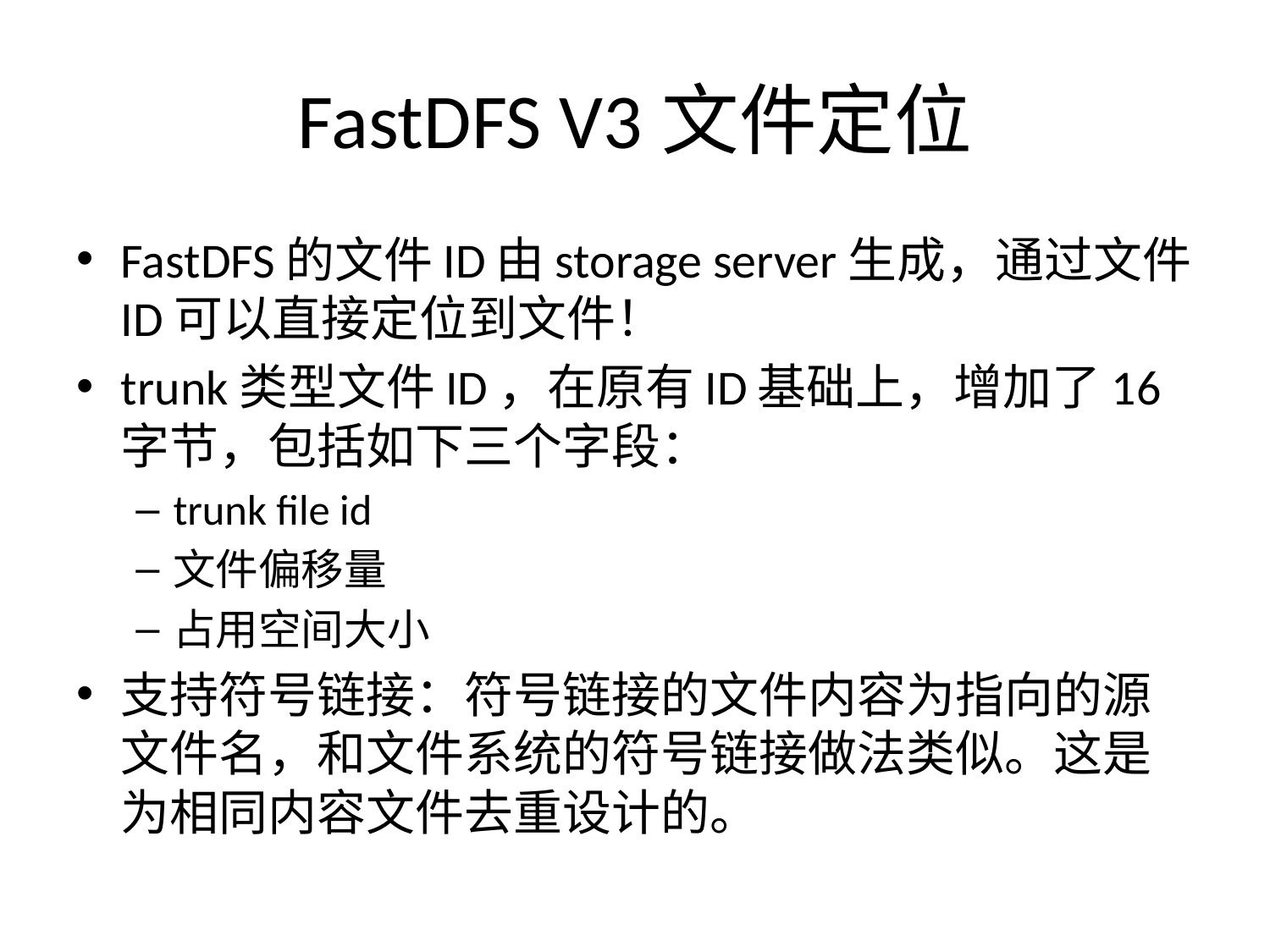

# FastDFS V3文件定位
FastDFS的文件ID由storage server生成，通过文件ID可以直接定位到文件！
trunk类型文件ID，在原有ID基础上，增加了16字节，包括如下三个字段：
trunk file id
文件偏移量
占用空间大小
支持符号链接：符号链接的文件内容为指向的源文件名，和文件系统的符号链接做法类似。这是为相同内容文件去重设计的。